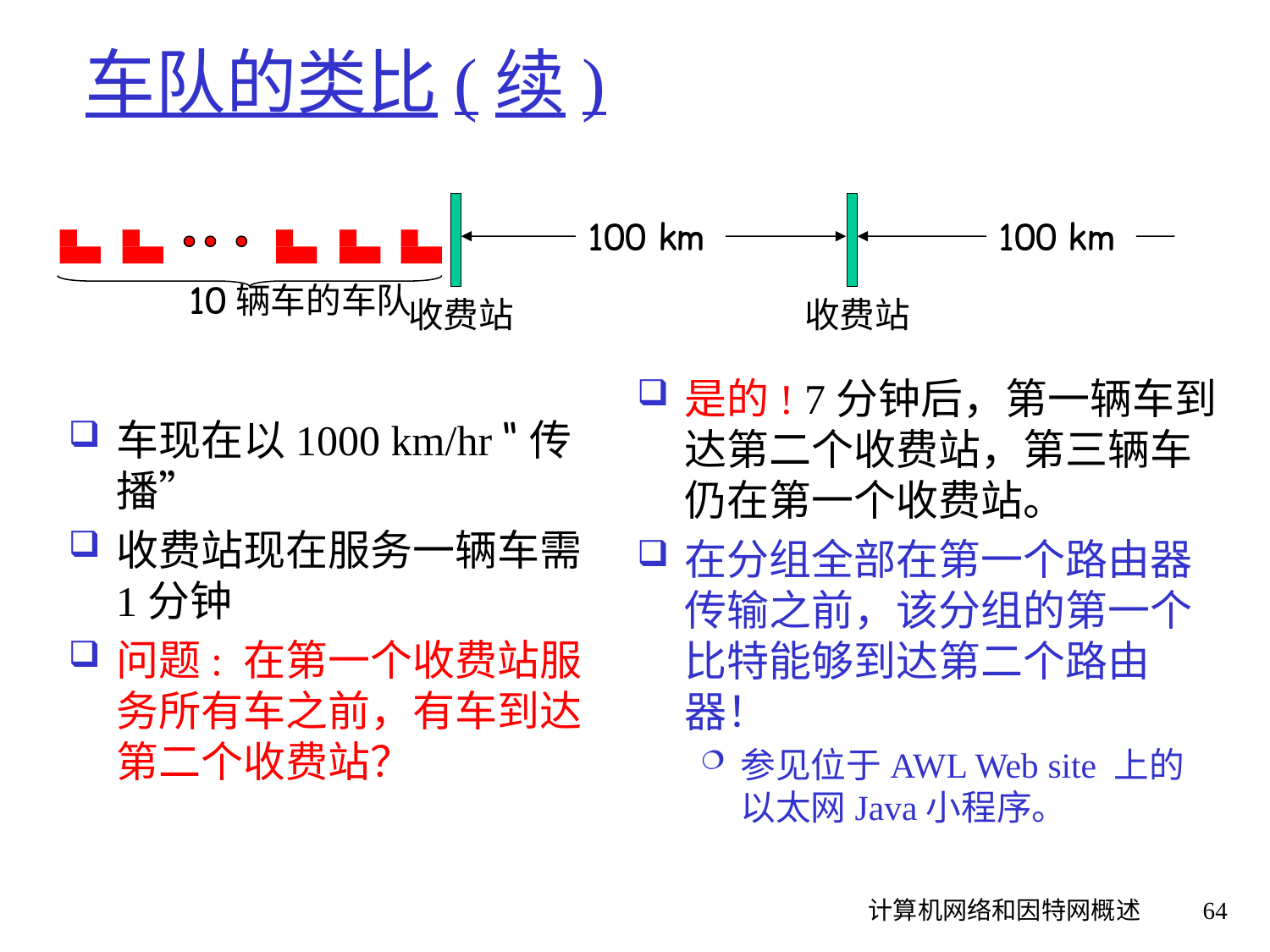

# 车队的类比(续)

收费站

收费站
100 km
100 km

10辆车的车队
是的! 7分钟后，第一辆车到达第二个收费站，第三辆车仍在第一个收费站。
在分组全部在第一个路由器传输之前，该分组的第一个比特能够到达第二个路由器！
参见位于AWL Web site 上的 以太网Java小程序。
车现在以1000 km/hr “传播”
收费站现在服务一辆车需1分钟
问题: 在第一个收费站服务所有车之前，有车到达第二个收费站？
计算机网络和因特网概述
64